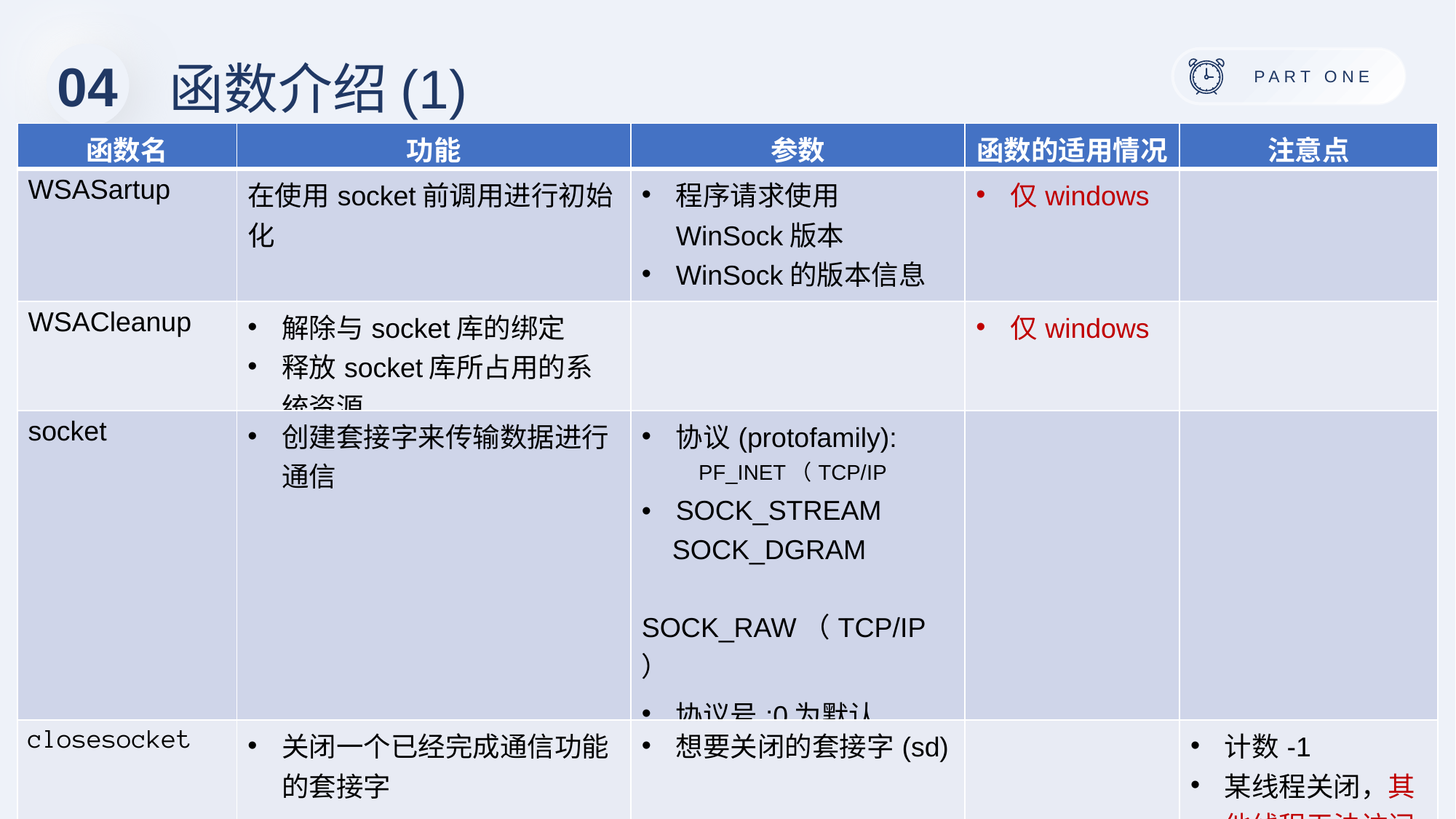

04
函数介绍(1)
| 函数名 | 功能 | 参数 | 函数的适用情况 | 注意点 |
| --- | --- | --- | --- | --- |
| WSASartup | 在使用socket前调用进行初始化 | 程序请求使用WinSock版本 WinSock的版本信息 | 仅windows |  |
| WSACleanup | 解除与socket库的绑定 释放socket库所占用的系统资源 |  | 仅windows |  |
| socket | 创建套接字来传输数据进行通信 | 协议(protofamily): PF\_INET（TCP/IP SOCK\_STREAM SOCK\_DGRAM SOCK\_RAW（TCP/IP） 协议号:0为默认 |  |  |
| closesocket | 关闭一个已经完成通信功能的套接字 | 想要关闭的套接字(sd) |  | 计数-1 某线程关闭，其他线程无法访问 |